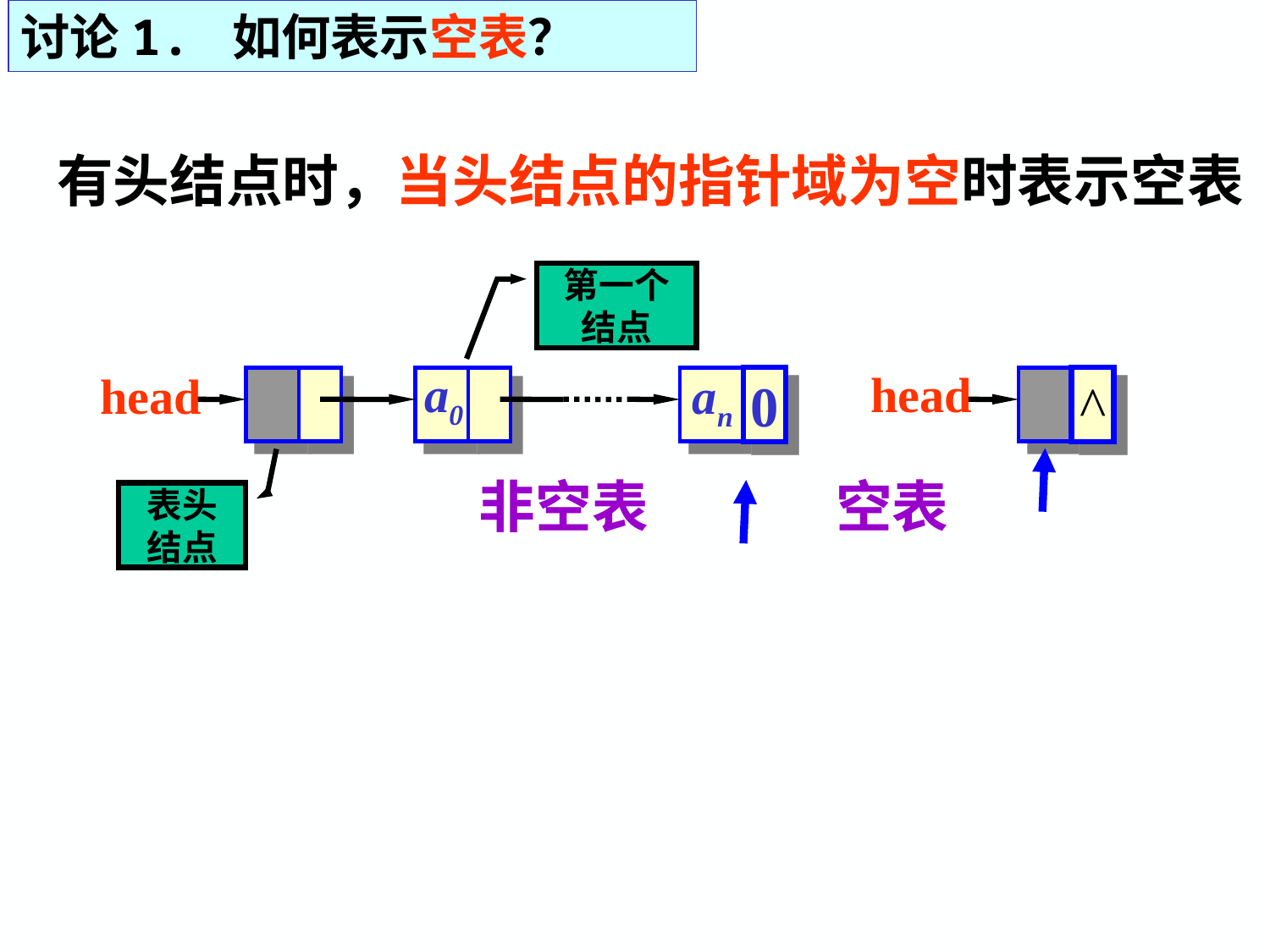

讨论1. 如何表示空表？
有头结点时，当头结点的指针域为空时表示空表
第一个结点
a0
head
head
an

0

^

非空表	        空表
表头结点